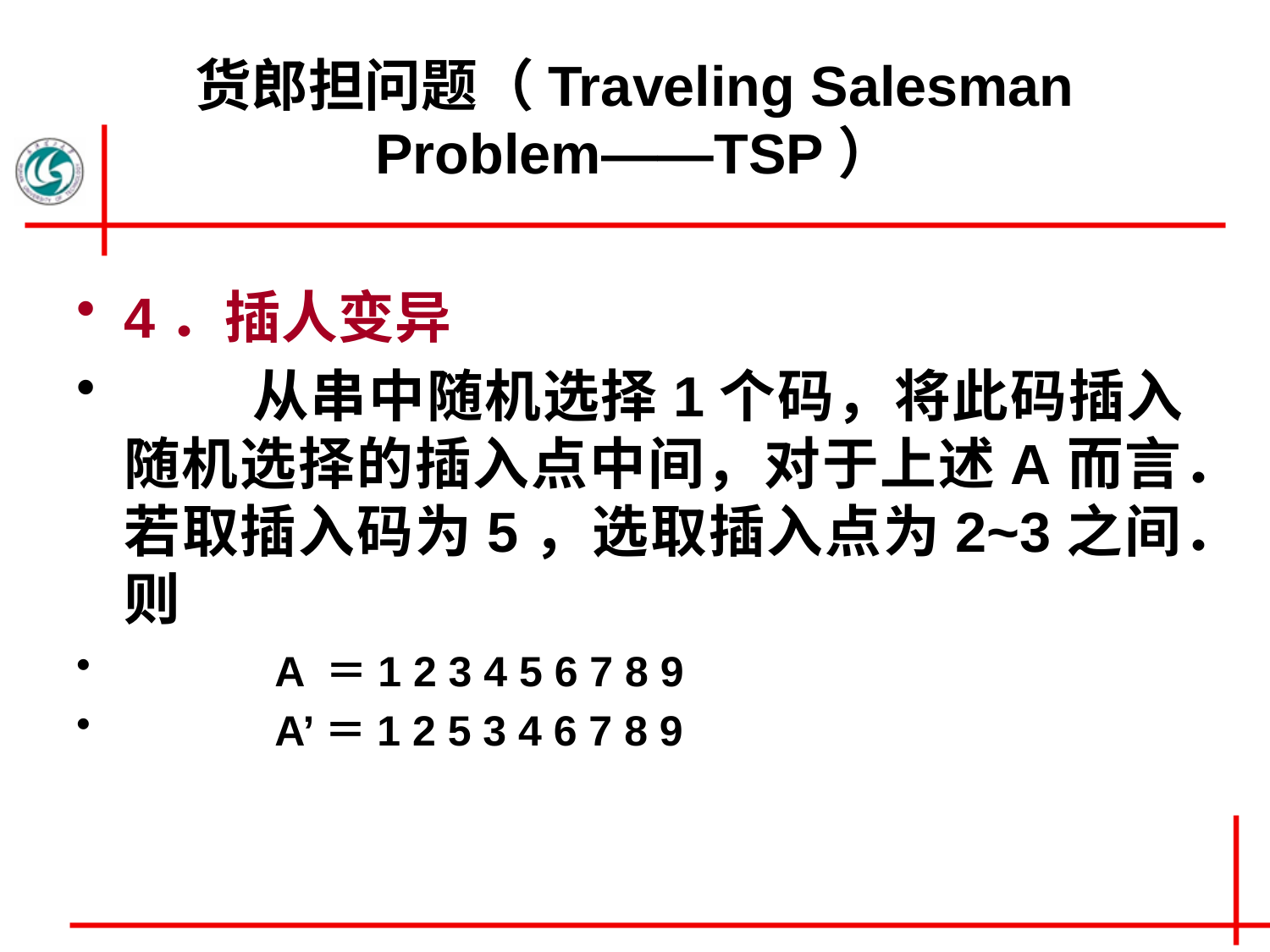

# 货郎担问题（Traveling Salesman Problem——TSP）
4．插人变异
	从串中随机选择1个码，将此码插入随机选择的插入点中间，对于上述A而言．若取插入码为5，选取插入点为2~3之间．则
	  A ＝1 2 3 4 5 6 7 8 9
	  A’＝1 2 5 3 4 6 7 8 9